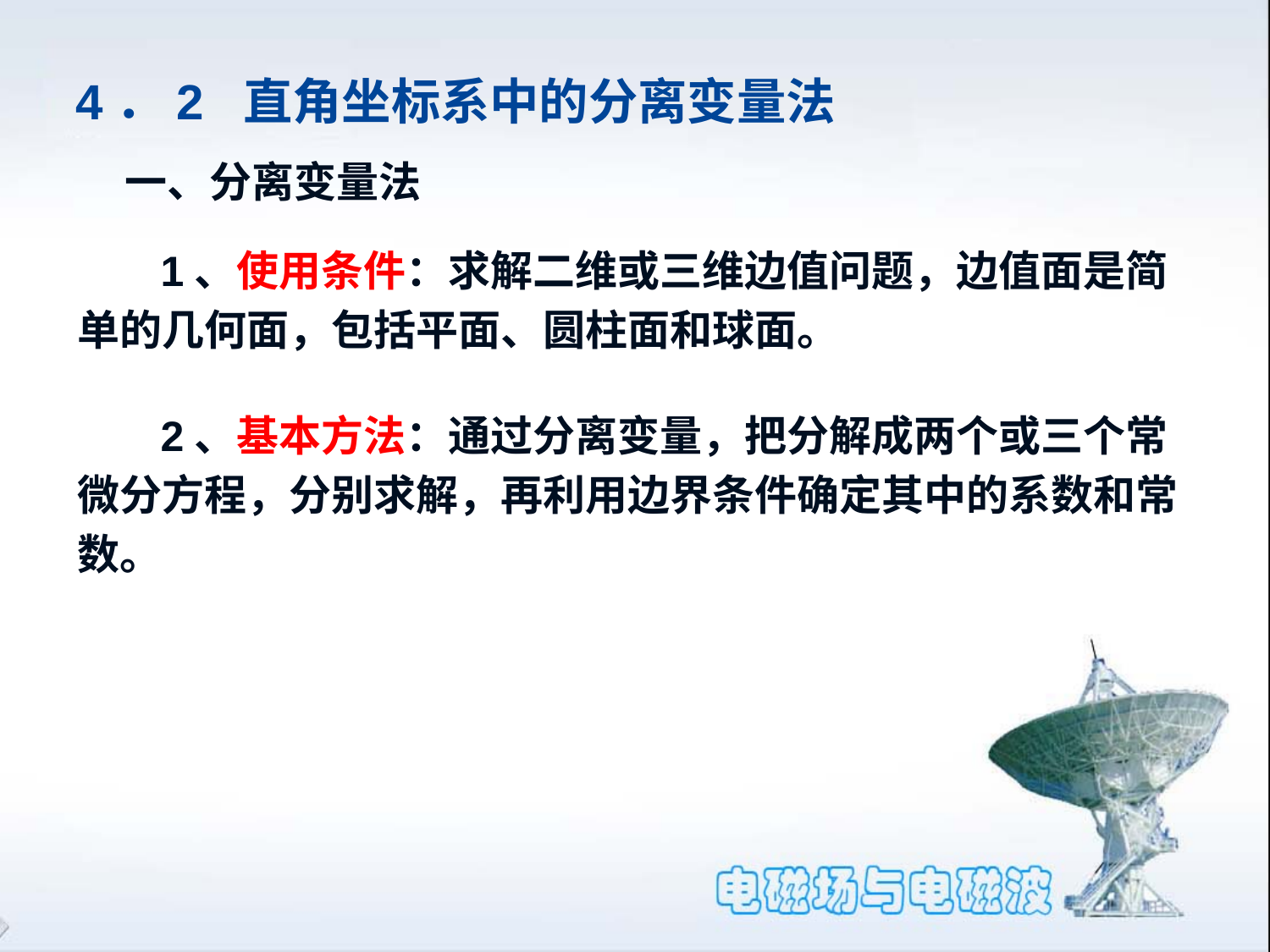

4．2  直角坐标系中的分离变量法
一、分离变量法
       1、使用条件：求解二维或三维边值问题，边值面是简
单的几何面，包括平面、圆柱面和球面。
       2、基本方法：通过分离变量，把分解成两个或三个常
微分方程，分别求解，再利用边界条件确定其中的系数和常
数。